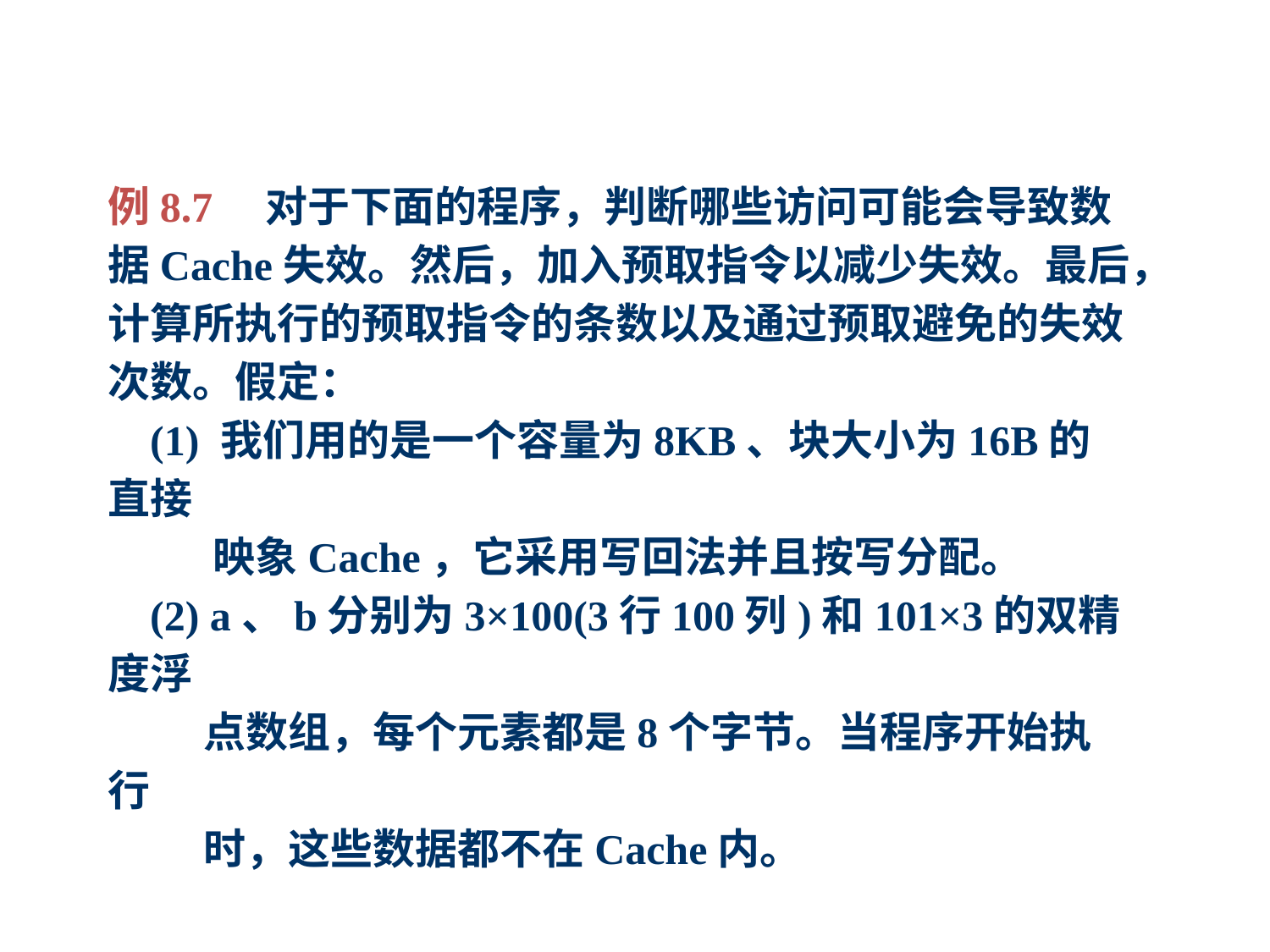

例8.7    对于下面的程序，判断哪些访问可能会导致数据Cache失效。然后，加入预取指令以减少失效。最后，计算所执行的预取指令的条数以及通过预取避免的失效次数。假定：
    (1) 我们用的是一个容量为8KB、块大小为16B的直接
          映象Cache，它采用写回法并且按写分配。
    (2) a、b分别为3×100(3行100列)和101×3的双精度浮
         点数组，每个元素都是8个字节。当程序开始执行
         时，这些数据都不在Cache内。